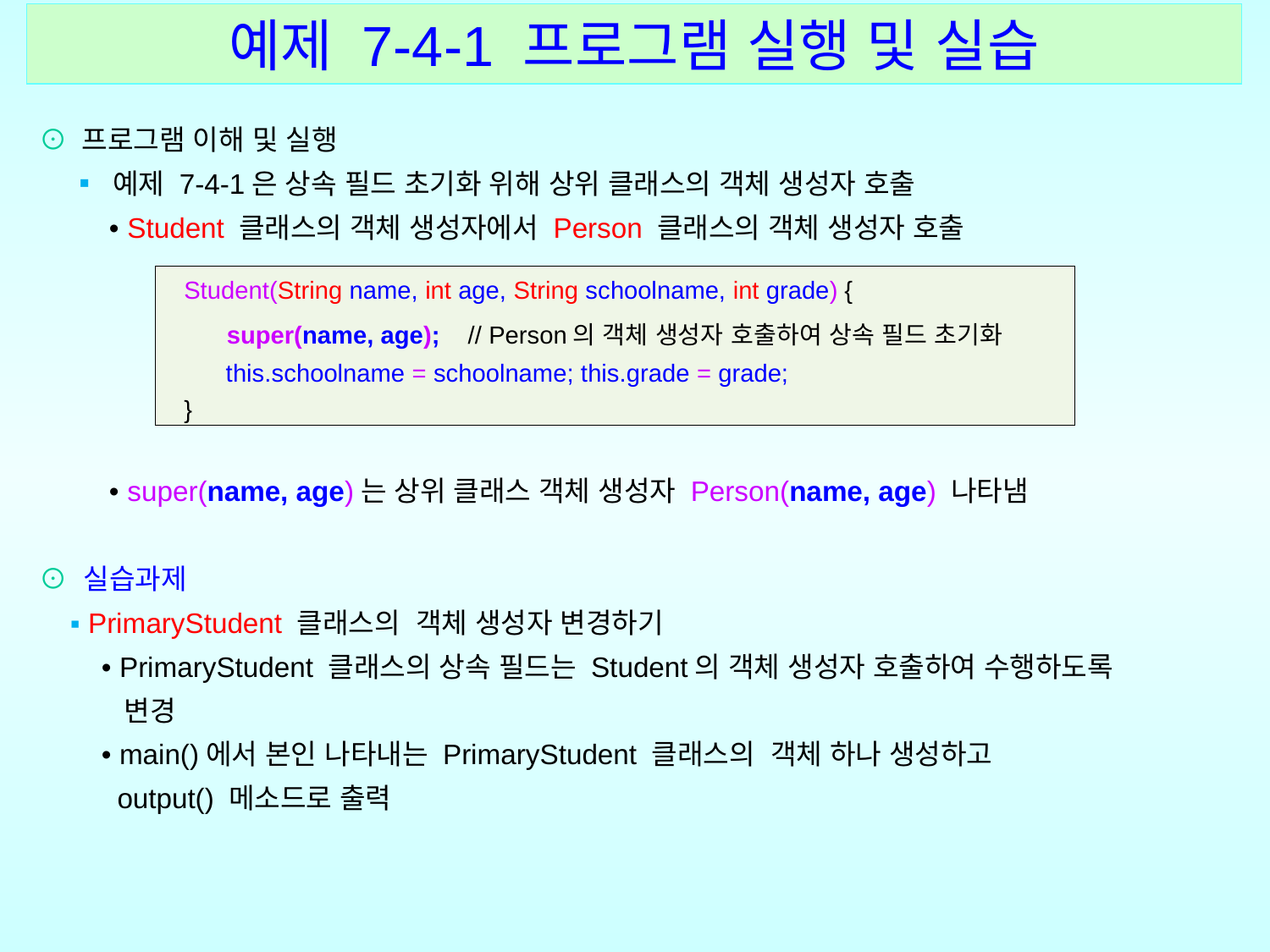

예제 7-4-1 프로그램 실행 및 실습
⊙ 프로그램 이해 및 실행
    ▪ 예제 7-4-1은 상속 필드 초기화 위해 상위 클래스의 객체 생성자 호출
         • Student 클래스의 객체 생성자에서 Person 클래스의 객체 생성자 호출

         • super(name, age)는 상위 클래스 객체 생성자 Person(name, age) 나타냄

⊙ 실습과제
    ▪ PrimaryStudent 클래스의  객체 생성자 변경하기
        • PrimaryStudent 클래스의 상속 필드는 Student의 객체 생성자 호출하여 수행하도록
          변경
        • main()에서 본인 나타내는 PrimaryStudent 클래스의  객체 하나 생성하고
          output() 메소드로 출력
| Student(String name, int age, String schoolname, int grade) { super(name, age); // Person의 객체 생성자 호출하여 상속 필드 초기화 this.schoolname = schoolname; this.grade = grade; } |
| --- |